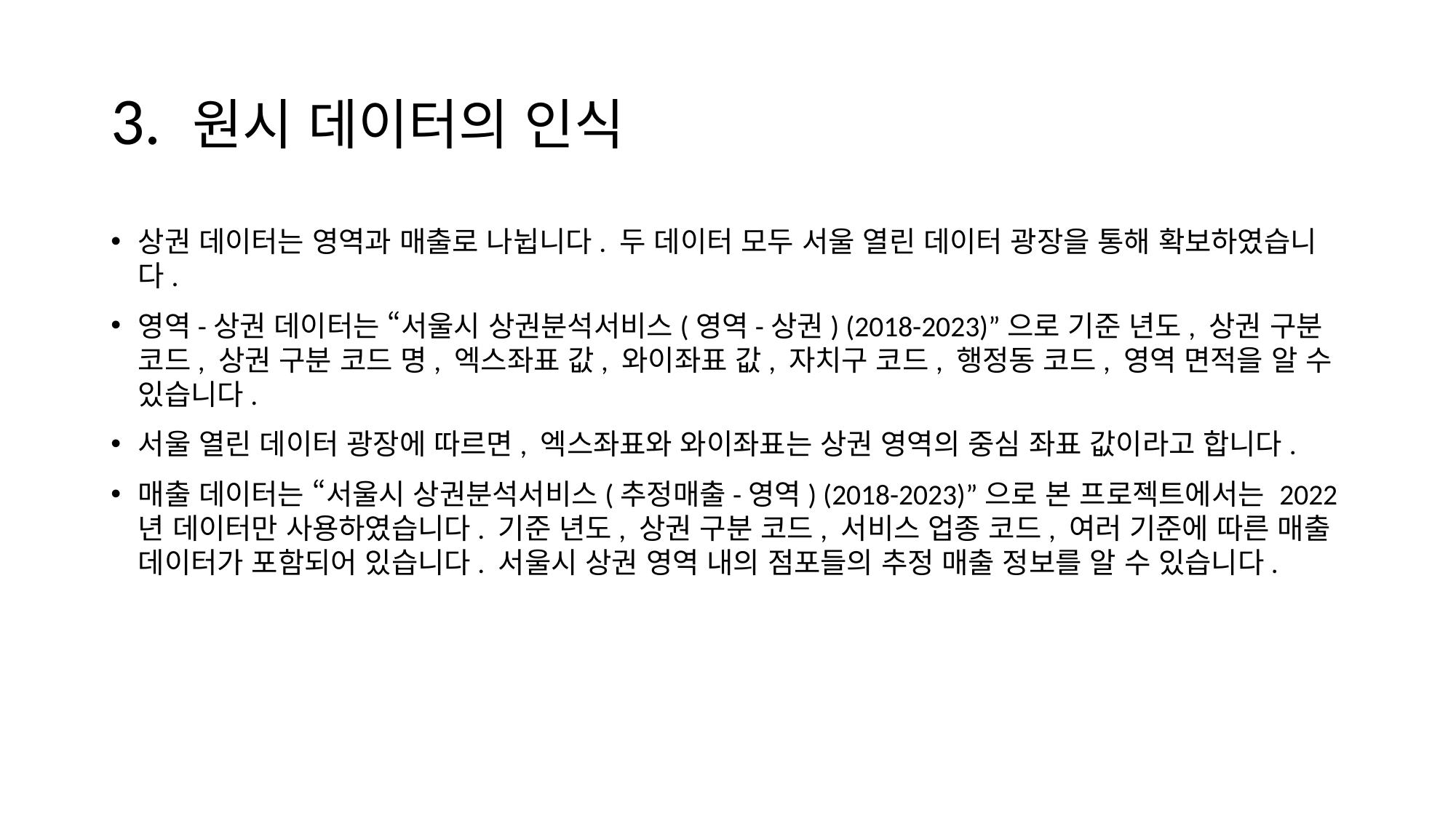

# 3. 원시 데이터의 인식
상권 데이터는 영역과 매출로 나뉩니다. 두 데이터 모두 서울 열린 데이터 광장을 통해 확보하였습니다.
영역-상권 데이터는 “서울시 상권분석서비스(영역-상권) (2018-2023)”으로 기준 년도, 상권 구분 코드, 상권 구분 코드 명, 엑스좌표 값, 와이좌표 값, 자치구 코드, 행정동 코드, 영역 면적을 알 수 있습니다.
서울 열린 데이터 광장에 따르면, 엑스좌표와 와이좌표는 상권 영역의 중심 좌표 값이라고 합니다.
매출 데이터는 “서울시 상권분석서비스(추정매출-영역) (2018-2023)”으로 본 프로젝트에서는 2022년 데이터만 사용하였습니다. 기준 년도, 상권 구분 코드, 서비스 업종 코드, 여러 기준에 따른 매출 데이터가 포함되어 있습니다. 서울시 상권 영역 내의 점포들의 추정 매출 정보를 알 수 있습니다.